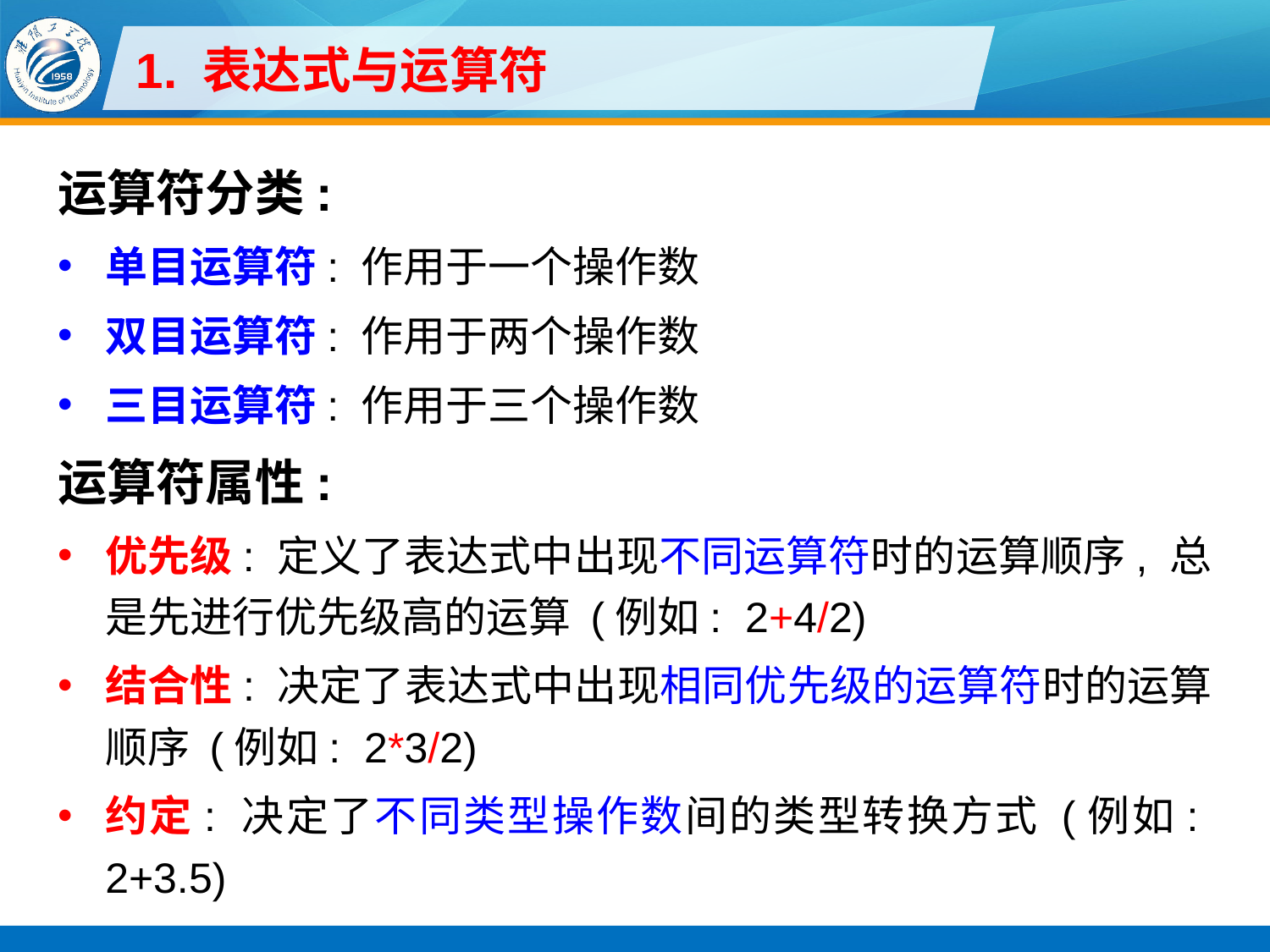

# 1. 表达式与运算符
运算符分类:
单目运算符: 作用于一个操作数
双目运算符: 作用于两个操作数
三目运算符: 作用于三个操作数
运算符属性:
优先级: 定义了表达式中出现不同运算符时的运算顺序, 总是先进行优先级高的运算 (例如:  2+4/2)
结合性: 决定了表达式中出现相同优先级的运算符时的运算顺序 (例如:  2*3/2)
约定: 决定了不同类型操作数间的类型转换方式 (例如:  2+3.5)